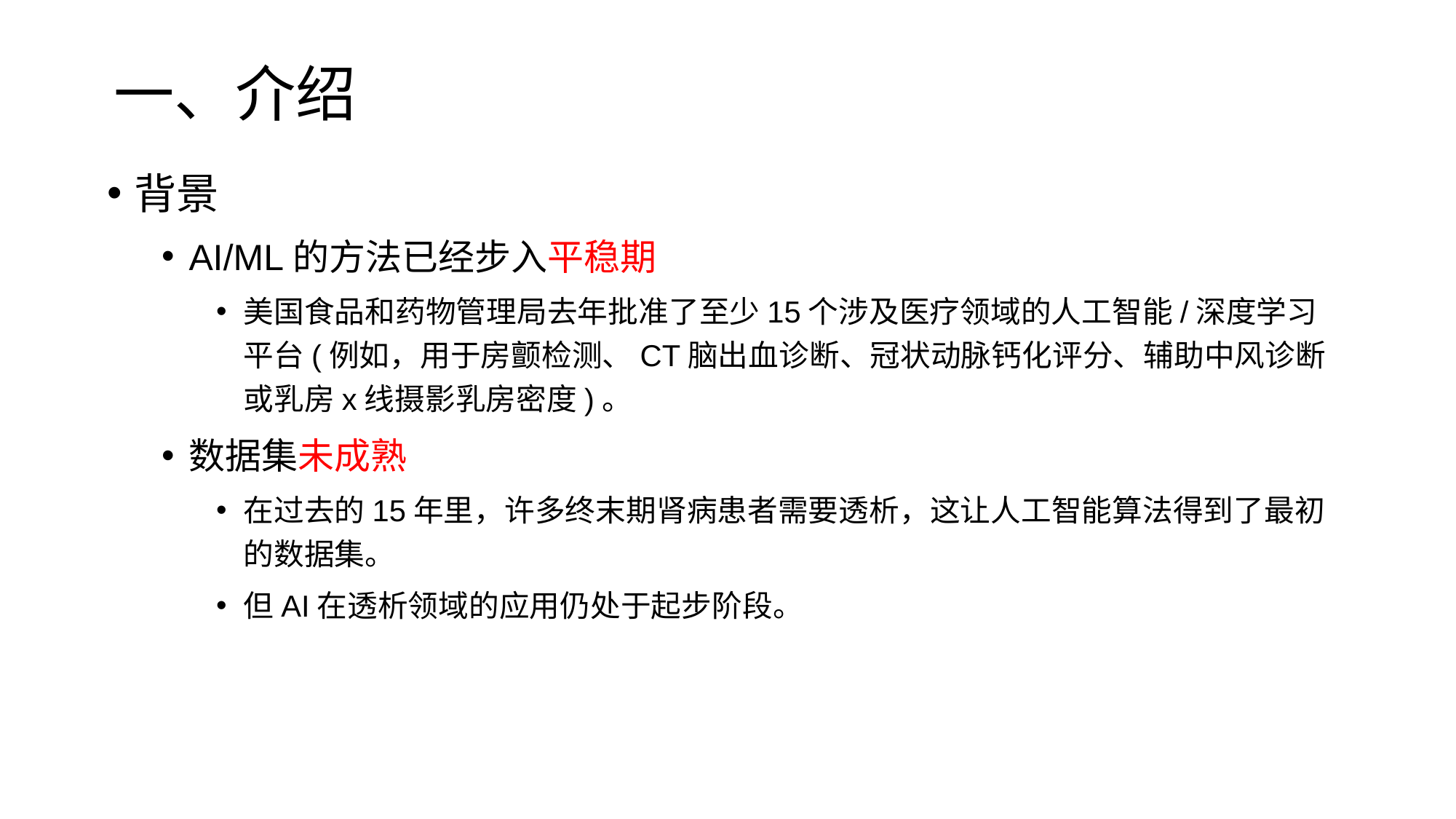

一、介绍
背景
AI/ML的方法已经步入平稳期
美国食品和药物管理局去年批准了至少15个涉及医疗领域的人工智能/深度学习平台(例如，用于房颤检测、CT脑出血诊断、冠状动脉钙化评分、辅助中风诊断或乳房x线摄影乳房密度)。
数据集未成熟
在过去的15年里，许多终末期肾病患者需要透析，这让人工智能算法得到了最初的数据集。
但AI在透析领域的应用仍处于起步阶段。